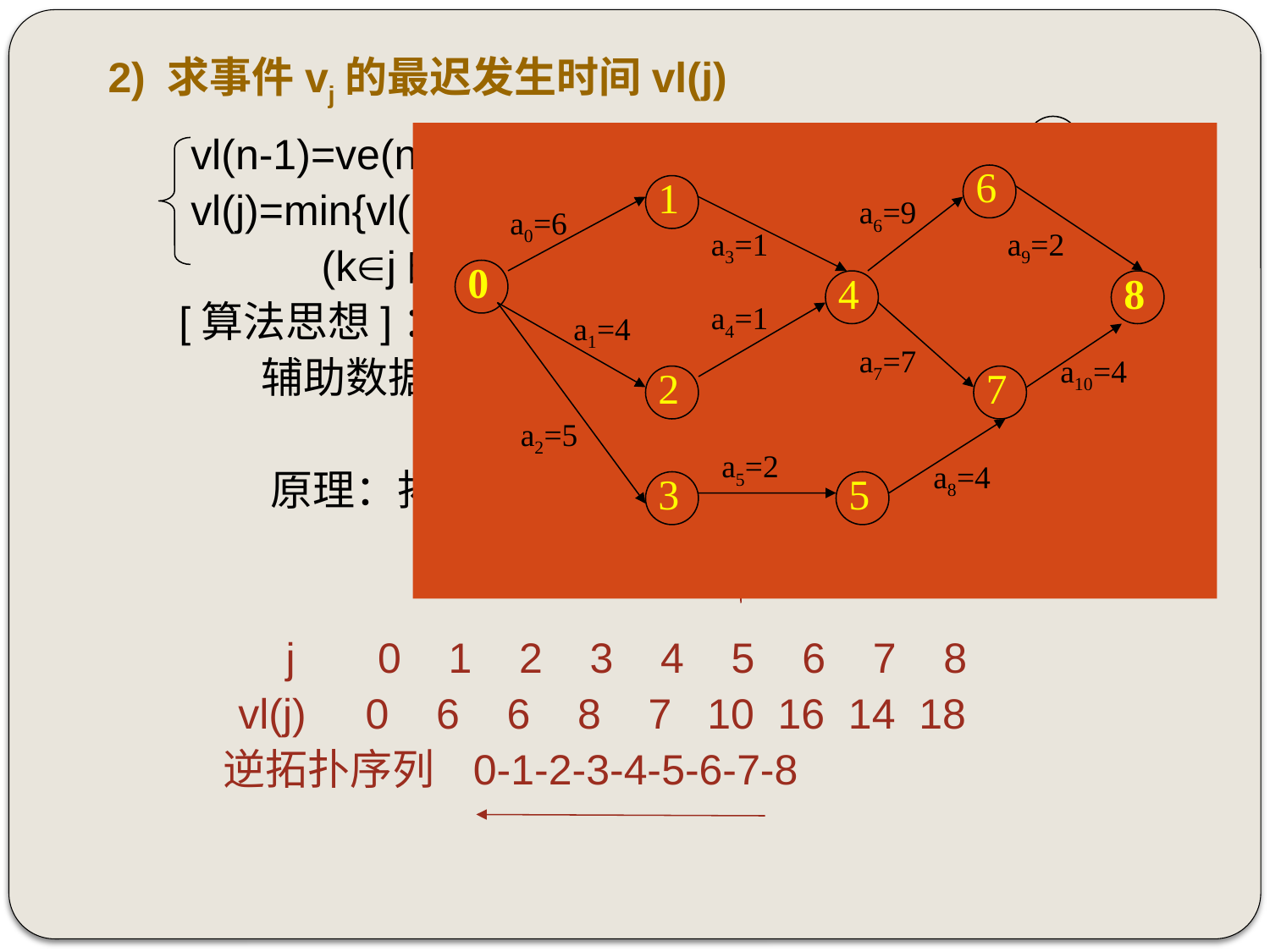

# 2) 求事件vj的最迟发生时间vl(j)
k1

6
1

a6=9

a0=6

a3=1
a9=2
0

4
8

a4=1

a1=4

a7=7
a10=4
2
7

a2=5

a5=2
a8=4
3
5

       vl(n-1)=ve(n-1)   {保证ve(n-1)的前提下}
       vl(j)=min{vl(k)- dut(<j,k>)}
                  (k∈j的后继)
      [算法思想]：按逆拓扑序列逐一计算。
               辅助数据结构: vl(0..n-1)  {n为顶点个数}
                                         栈s—记录拓扑有序序列
                原理：拓扑序列  。。。j  。。。
                                                             含j的所有后继

               j       0    1    2    3    4    5    6    7    8
           vl(j)     0    6    6    8    7   10  16  14  18
           逆拓扑序列   0-1-2-3-4-5-6-7-8

j

k2

...